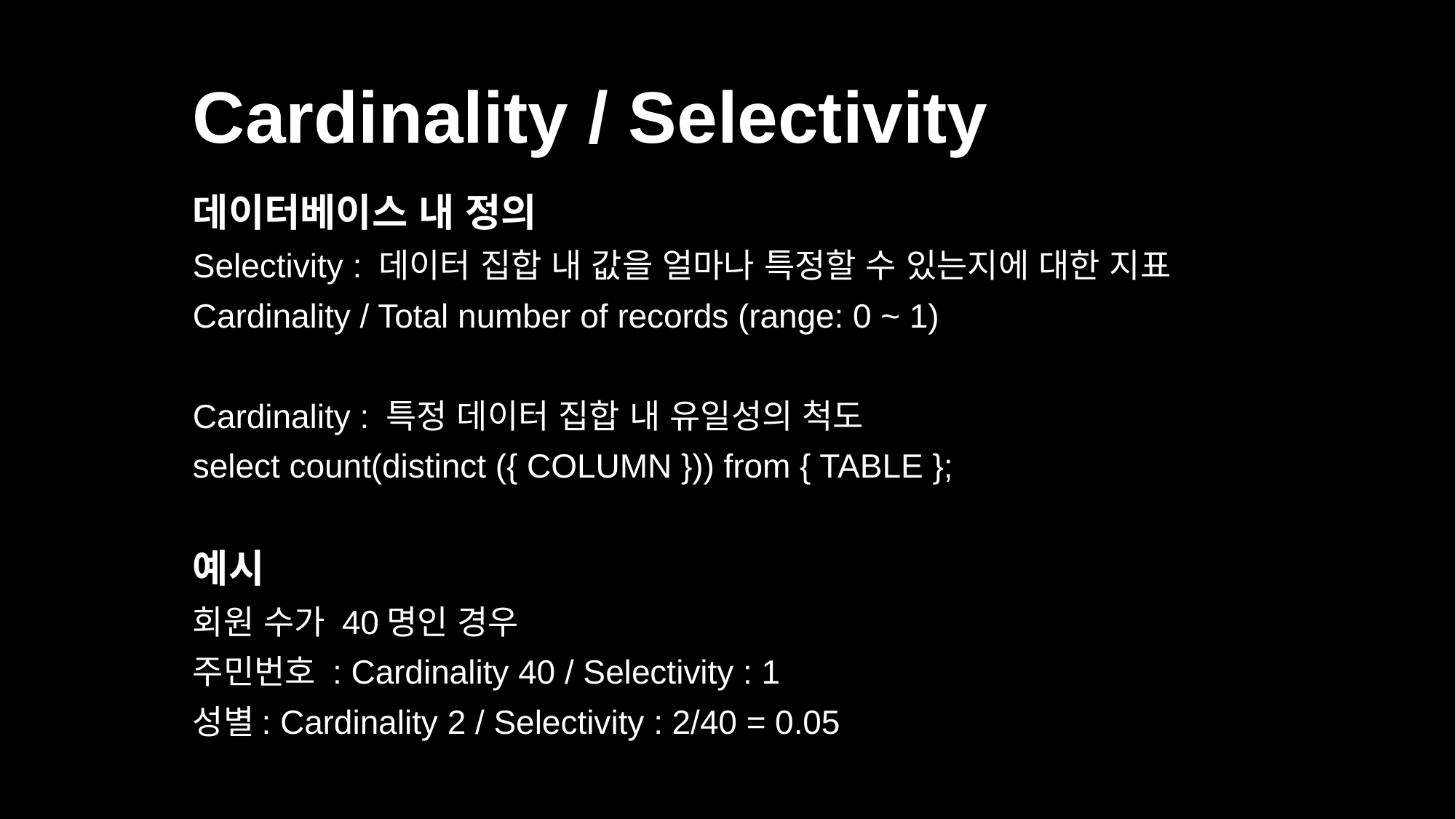

# Cardinality / Selectivity
데이터베이스 내 정의
Selectivity : 데이터 집합 내 값을 얼마나 특정할 수 있는지에 대한 지표
Cardinality / Total number of records (range: 0 ~ 1)

Cardinality : 특정 데이터 집합 내 유일성의 척도
select count(distinct ({ COLUMN })) from { TABLE };

예시
회원 수가 40명인 경우
주민번호 : Cardinality 40 / Selectivity : 1
성별: Cardinality 2 / Selectivity : 2/40 = 0.05